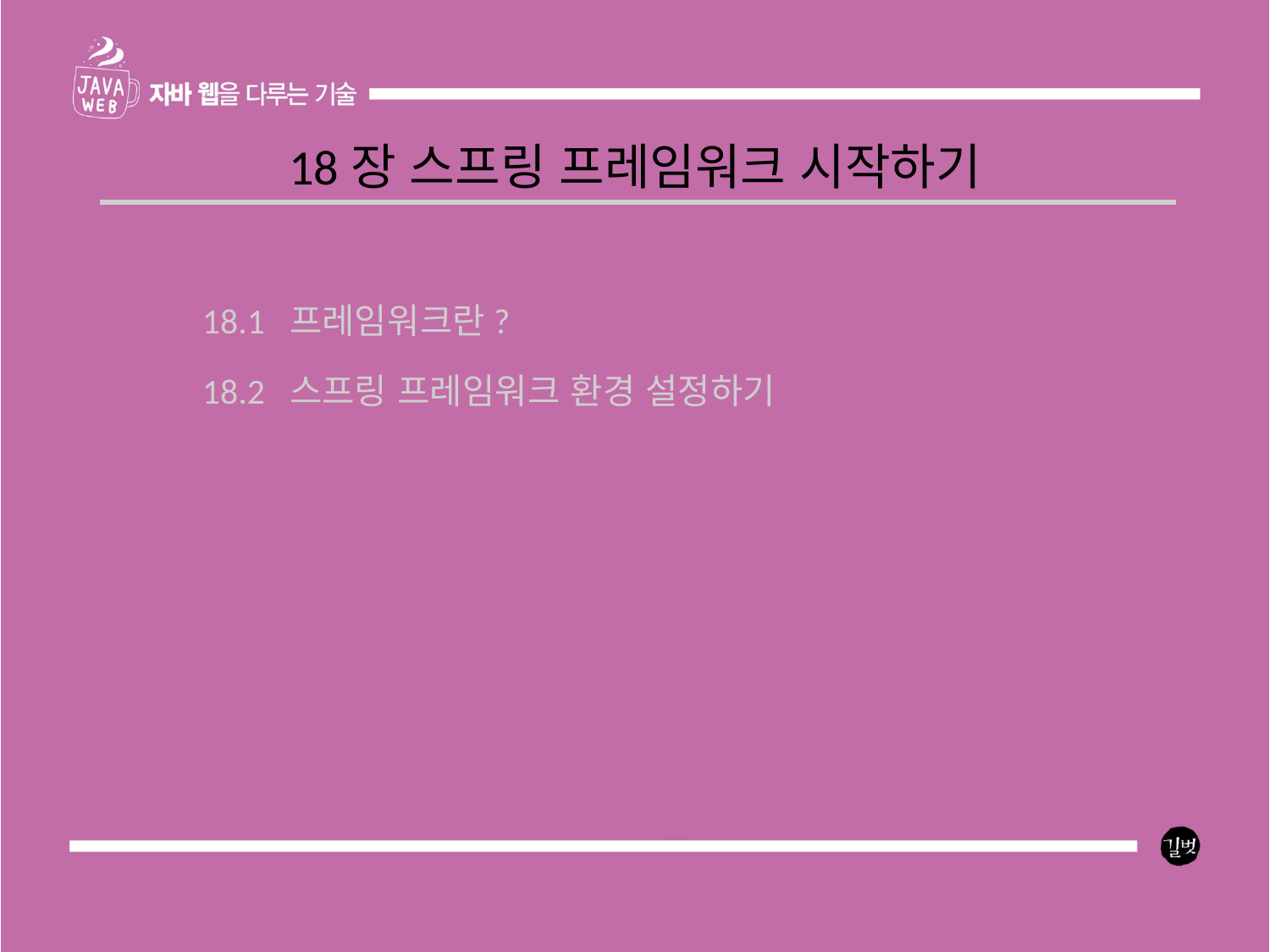

18장 스프링 프레임워크 시작하기
18.1  프레임워크란?
18.2  스프링 프레임워크 환경 설정하기